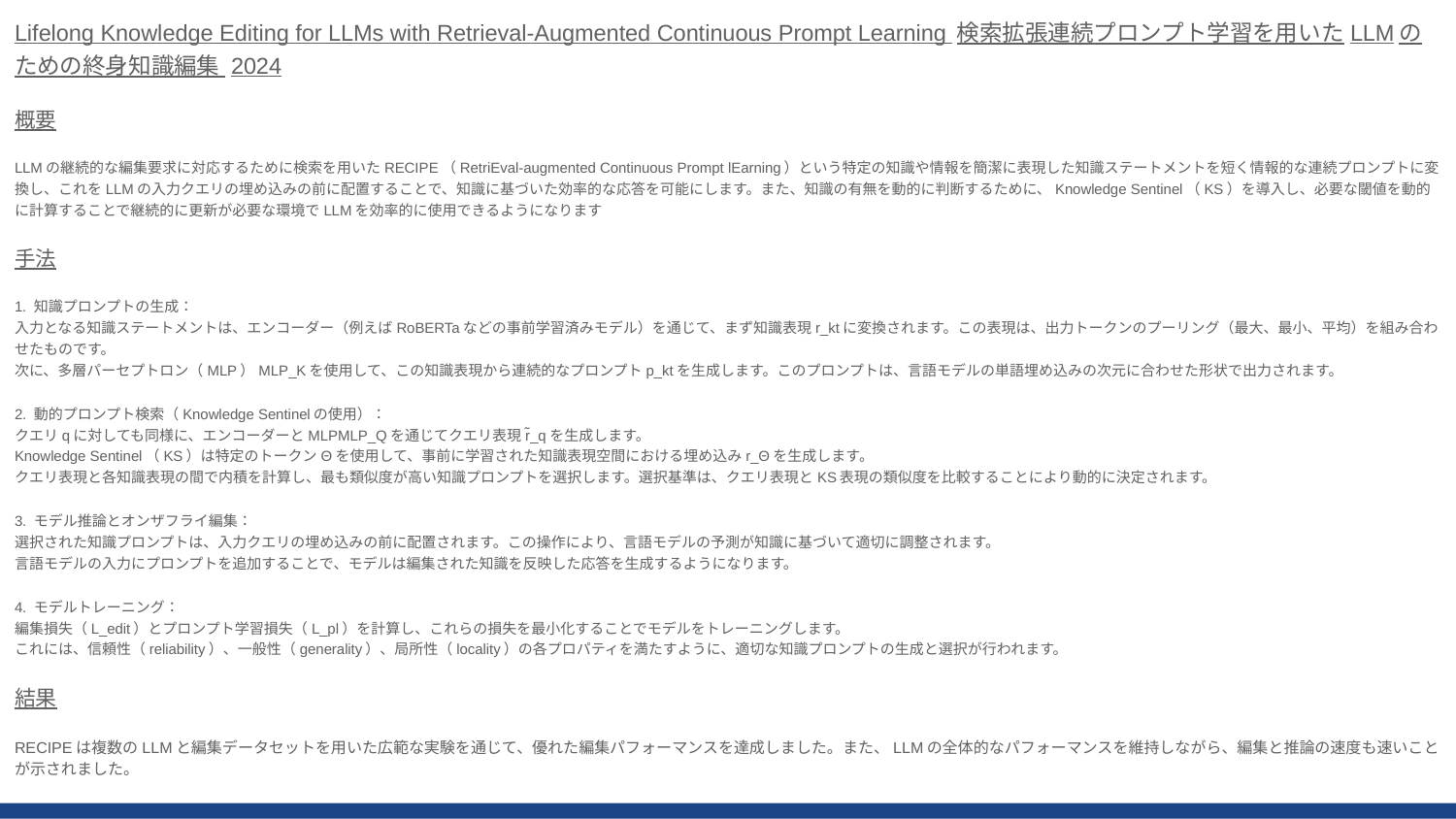

Lifelong Knowledge Editing for LLMs with Retrieval-Augmented Continuous Prompt Learning 検索拡張連続プロンプト学習を用いたLLMのための終身知識編集 2024
概要
LLMの継続的な編集要求に対応するために検索を用いたRECIPE（RetriEval-augmented Continuous Prompt lEarning）という特定の知識や情報を簡潔に表現した知識ステートメントを短く情報的な連続プロンプトに変換し、これをLLMの入力クエリの埋め込みの前に配置することで、知識に基づいた効率的な応答を可能にします。また、知識の有無を動的に判断するために、Knowledge Sentinel（KS）を導入し、必要な閾値を動的に計算することで継続的に更新が必要な環境でLLMを効率的に使用できるようになります
手法
1. 知識プロンプトの生成：
入力となる知識ステートメントは、エンコーダー（例えばRoBERTaなどの事前学習済みモデル）を通じて、まず知識表現r_ktに変換されます。この表現は、出力トークンのプーリング（最大、最小、平均）を組み合わせたものです。
次に、多層パーセプトロン（MLP）MLP_Kを使用して、この知識表現から連続的なプロンプトp_ktを生成します。このプロンプトは、言語モデルの単語埋め込みの次元に合わせた形状で出力されます。
2. 動的プロンプト検索（Knowledge Sentinelの使用）：
クエリqに対しても同様に、エンコーダーとMLPMLP_Qを通じてクエリ表現r̃_qを生成します。
Knowledge Sentinel（KS）は特定のトークンΘを使用して、事前に学習された知識表現空間における埋め込みr_Θを生成します。
クエリ表現と各知識表現の間で内積を計算し、最も類似度が高い知識プロンプトを選択します。選択基準は、クエリ表現とKS表現の類似度を比較することにより動的に決定されます。
3. モデル推論とオンザフライ編集：
選択された知識プロンプトは、入力クエリの埋め込みの前に配置されます。この操作により、言語モデルの予測が知識に基づいて適切に調整されます。
言語モデルの入力にプロンプトを追加することで、モデルは編集された知識を反映した応答を生成するようになります。
4. モデルトレーニング：
編集損失（L_edit）とプロンプト学習損失（L_pl）を計算し、これらの損失を最小化することでモデルをトレーニングします。
これには、信頼性（reliability）、一般性（generality）、局所性（locality）の各プロパティを満たすように、適切な知識プロンプトの生成と選択が行われます。
結果
RECIPEは複数のLLMと編集データセットを用いた広範な実験を通じて、優れた編集パフォーマンスを達成しました。また、LLMの全体的なパフォーマンスを維持しながら、編集と推論の速度も速いことが示されました。